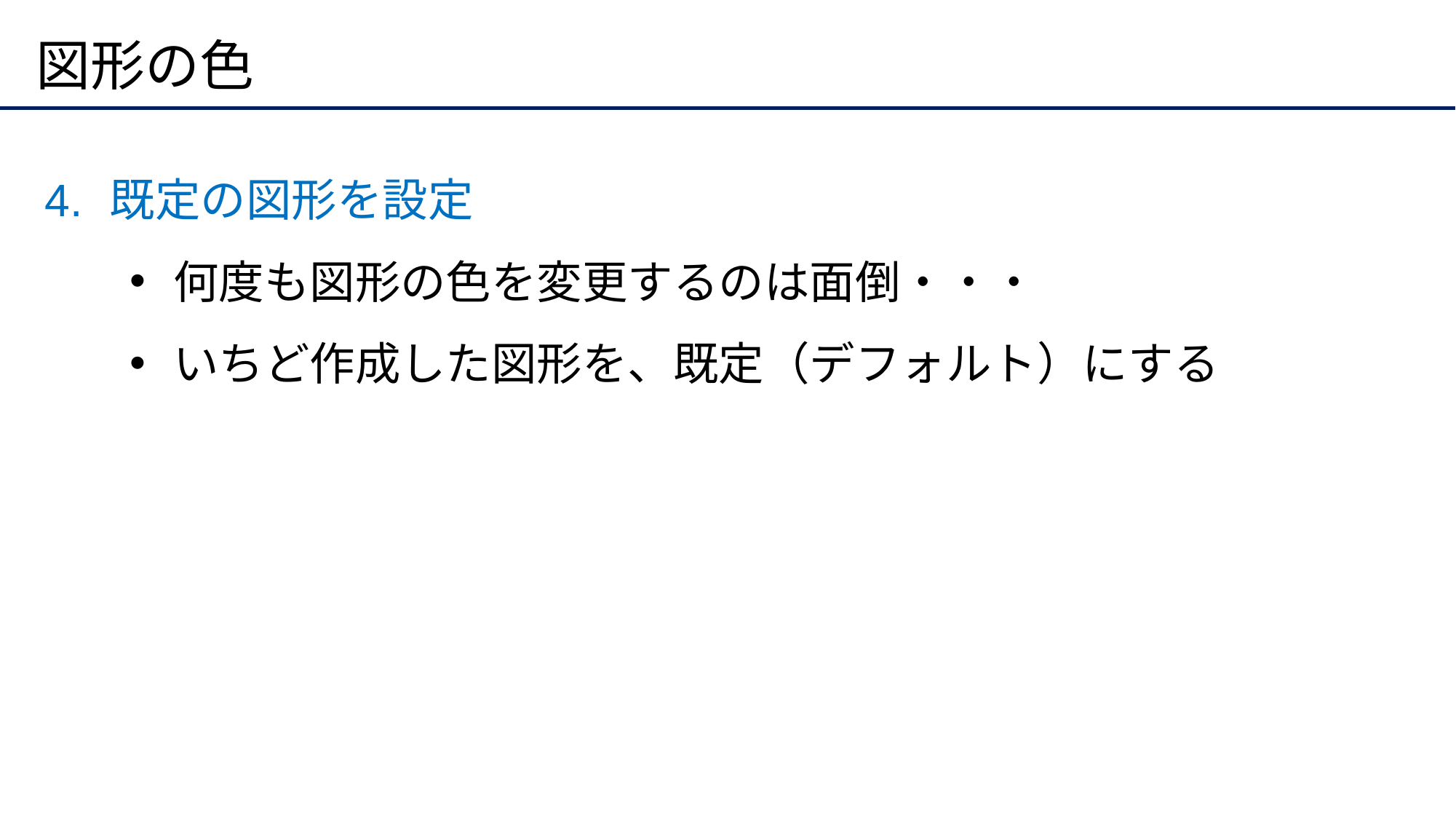

# 図形の色
既定の図形を設定
何度も図形の色を変更するのは面倒・・・
いちど作成した図形を、既定（デフォルト）にする